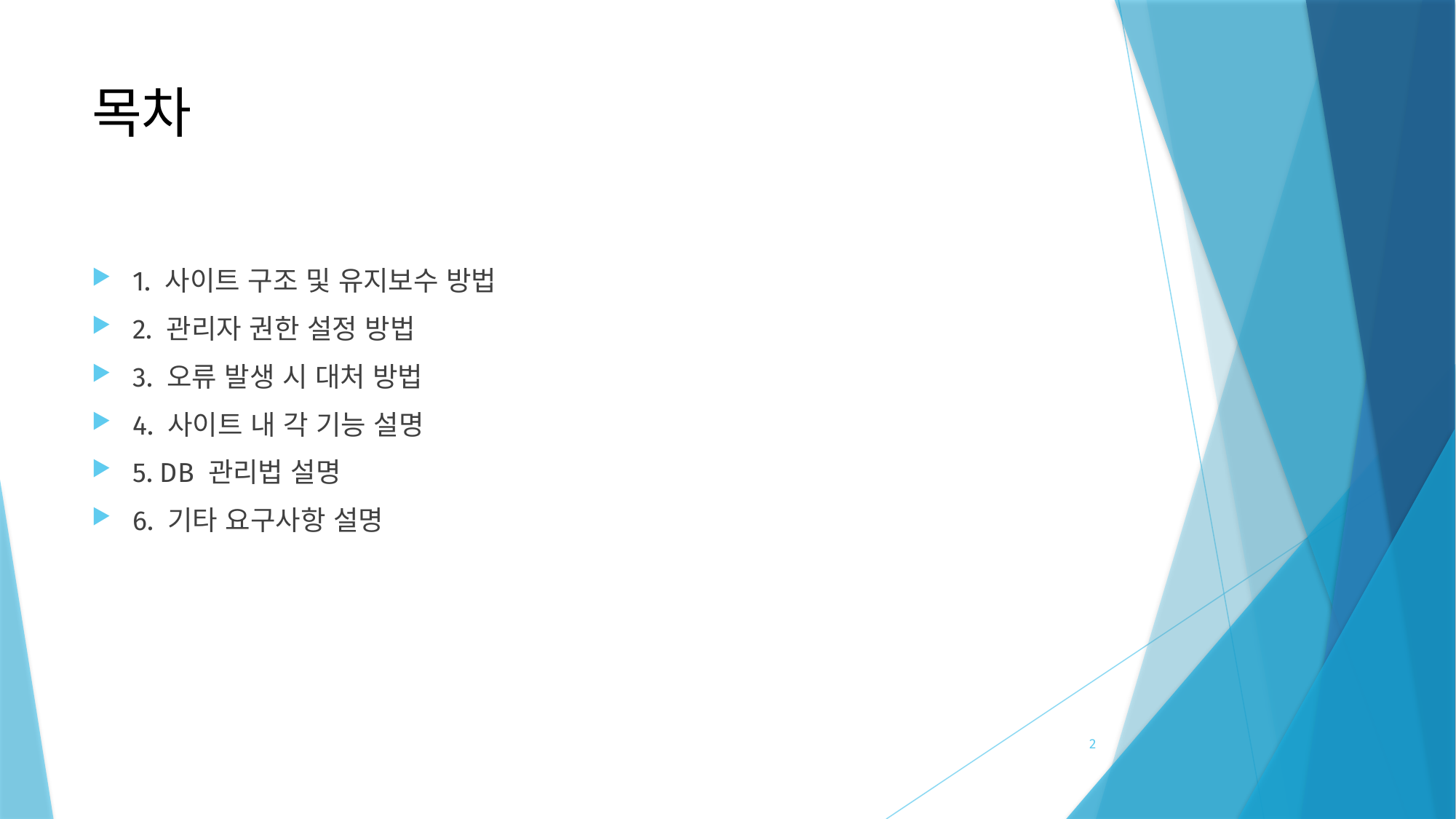

# 목차
1. 사이트 구조 및 유지보수 방법
2. 관리자 권한 설정 방법
3. 오류 발생 시 대처 방법
4. 사이트 내 각 기능 설명
5. DB 관리법 설명
6. 기타 요구사항 설명

2